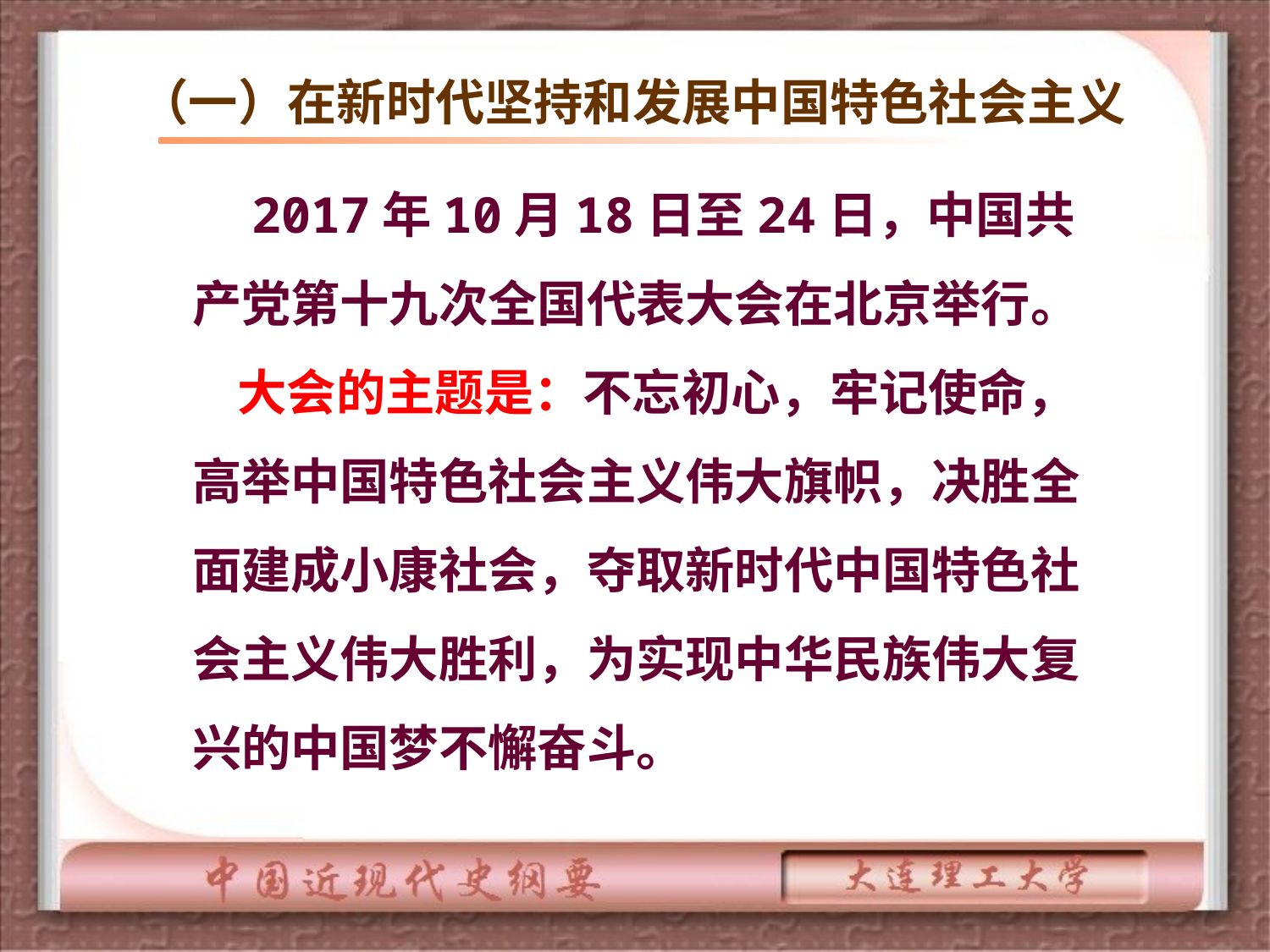

（一）在新时代坚持和发展中国特色社会主义

  2017年10月18日至24日，中国共产党第十九次全国代表大会在北京举行。
   大会的主题是：不忘初心，牢记使命，高举中国特色社会主义伟大旗帜，决胜全面建成小康社会，夺取新时代中国特色社会主义伟大胜利，为实现中华民族伟大复兴的中国梦不懈奋斗。